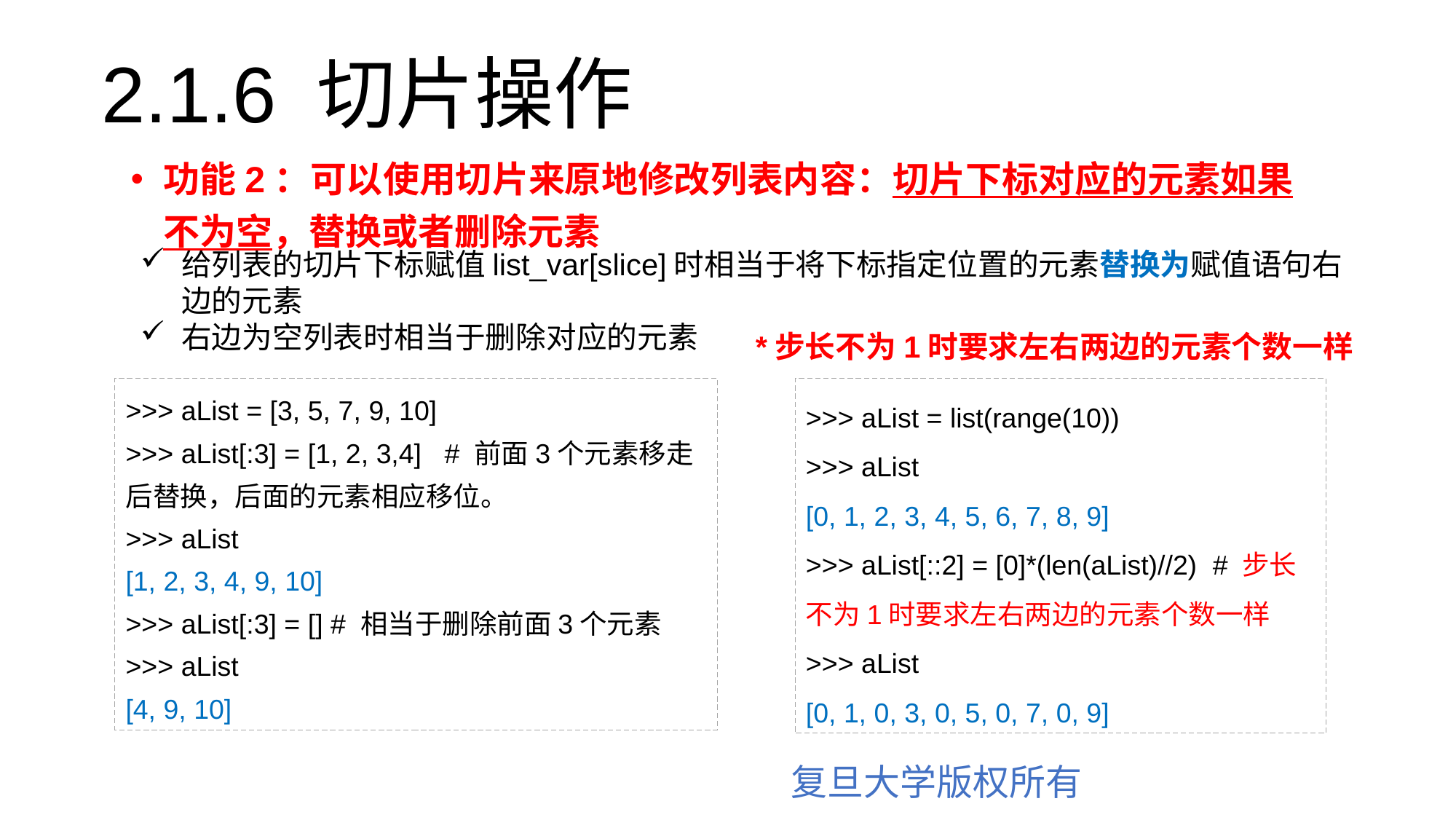

# 2.1.6 切片操作
功能2：可以使用切片来原地修改列表内容：切片下标对应的元素如果不为空，替换或者删除元素

给列表的切片下标赋值list_var[slice]时相当于将下标指定位置的元素替换为赋值语句右边的元素
右边为空列表时相当于删除对应的元素
*步长不为1时要求左右两边的元素个数一样
>>> aList = [3, 5, 7, 9, 10]
>>> aList[:3] = [1, 2, 3,4]   # 前面3个元素移走后替换，后面的元素相应移位。
>>> aList
[1, 2, 3, 4, 9, 10]
>>> aList[:3] = [] # 相当于删除前面3个元素
>>> aList
[4, 9, 10]
>>> aList = list(range(10))
>>> aList
[0, 1, 2, 3, 4, 5, 6, 7, 8, 9]
>>> aList[::2] = [0]*(len(aList)//2)  # 步长不为1时要求左右两边的元素个数一样
>>> aList
[0, 1, 0, 3, 0, 5, 0, 7, 0, 9]